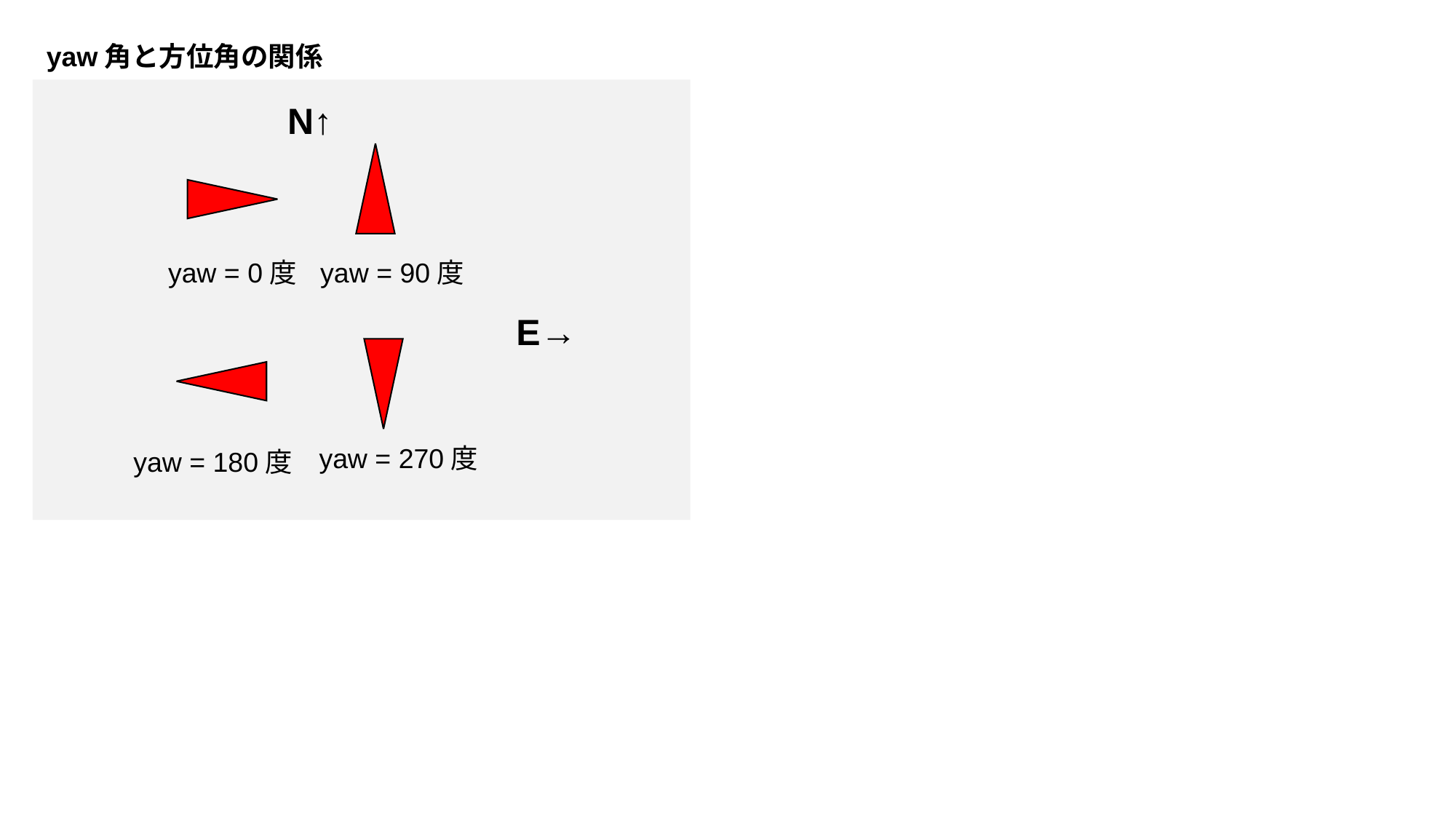

yaw角と方位角の関係

N↑

yaw = 0度
yaw = 90度
E→

yaw = 270度
yaw = 180度